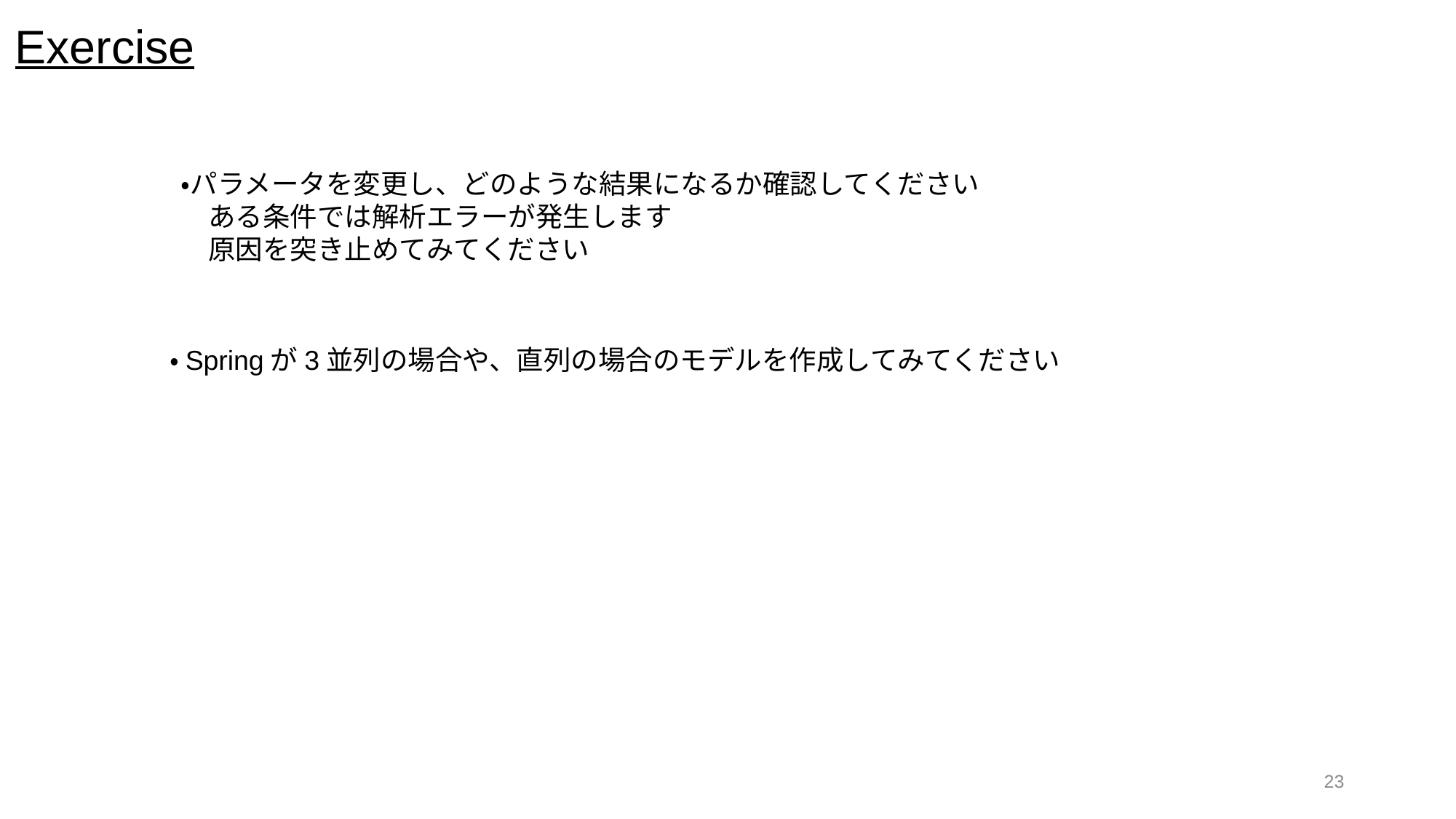

Exercise
・パラメータを変更し、どのような結果になるか確認してください
　ある条件では解析エラーが発生します
　原因を突き止めてみてください
・Springが3並列の場合や、直列の場合のモデルを作成してみてください
23